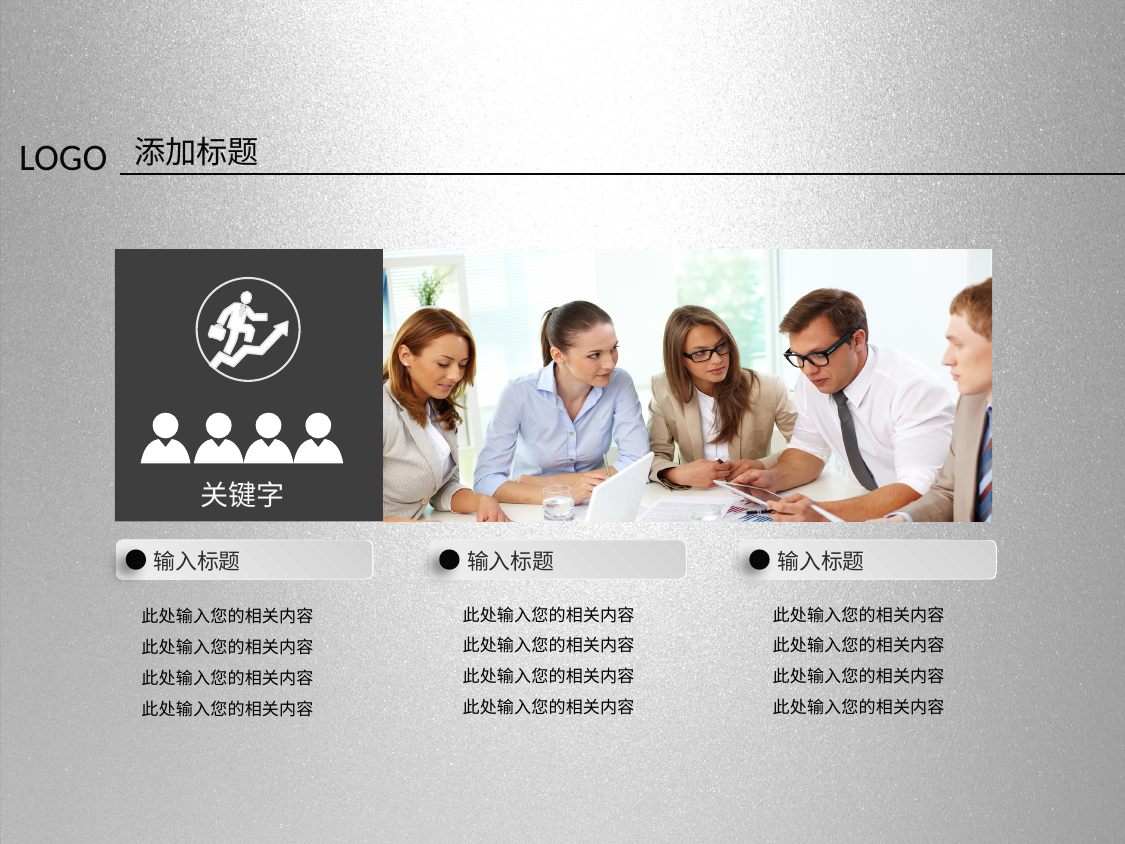

添加标题
LOGO

关键字

输入标题

输入标题

输入标题
此处输入您的相关内容
此处输入您的相关内容
此处输入您的相关内容
此处输入您的相关内容
此处输入您的相关内容
此处输入您的相关内容
此处输入您的相关内容
此处输入您的相关内容
此处输入您的相关内容
此处输入您的相关内容
此处输入您的相关内容
此处输入您的相关内容